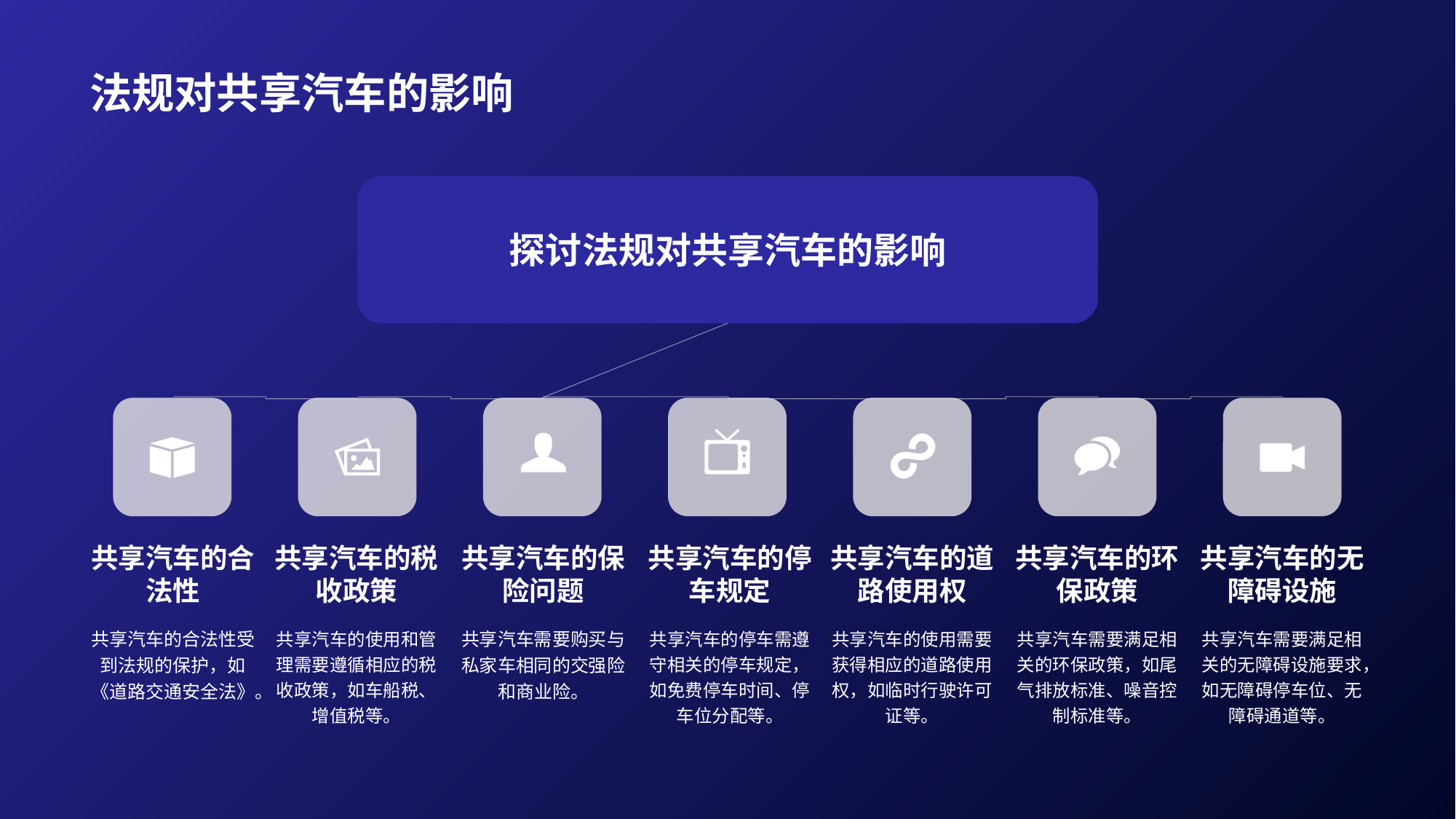

# 法规对共享汽车的影响
探讨法规对共享汽车的影响

共享汽车的合法性
共享汽车的合法性受到法规的保护，如《道路交通安全法》。

共享汽车的税收政策
共享汽车的使用和管理需要遵循相应的税收政策，如车船税、增值税等。

共享汽车的保险问题
共享汽车需要购买与私家车相同的交强险和商业险。

共享汽车的停车规定
共享汽车的停车需遵守相关的停车规定，如免费停车时间、停车位分配等。

共享汽车的道路使用权
共享汽车的使用需要获得相应的道路使用权，如临时行驶许可证等。

共享汽车的环保政策
共享汽车需要满足相关的环保政策，如尾气排放标准、噪音控制标准等。

共享汽车的无障碍设施
共享汽车需要满足相关的无障碍设施要求，如无障碍停车位、无障碍通道等。